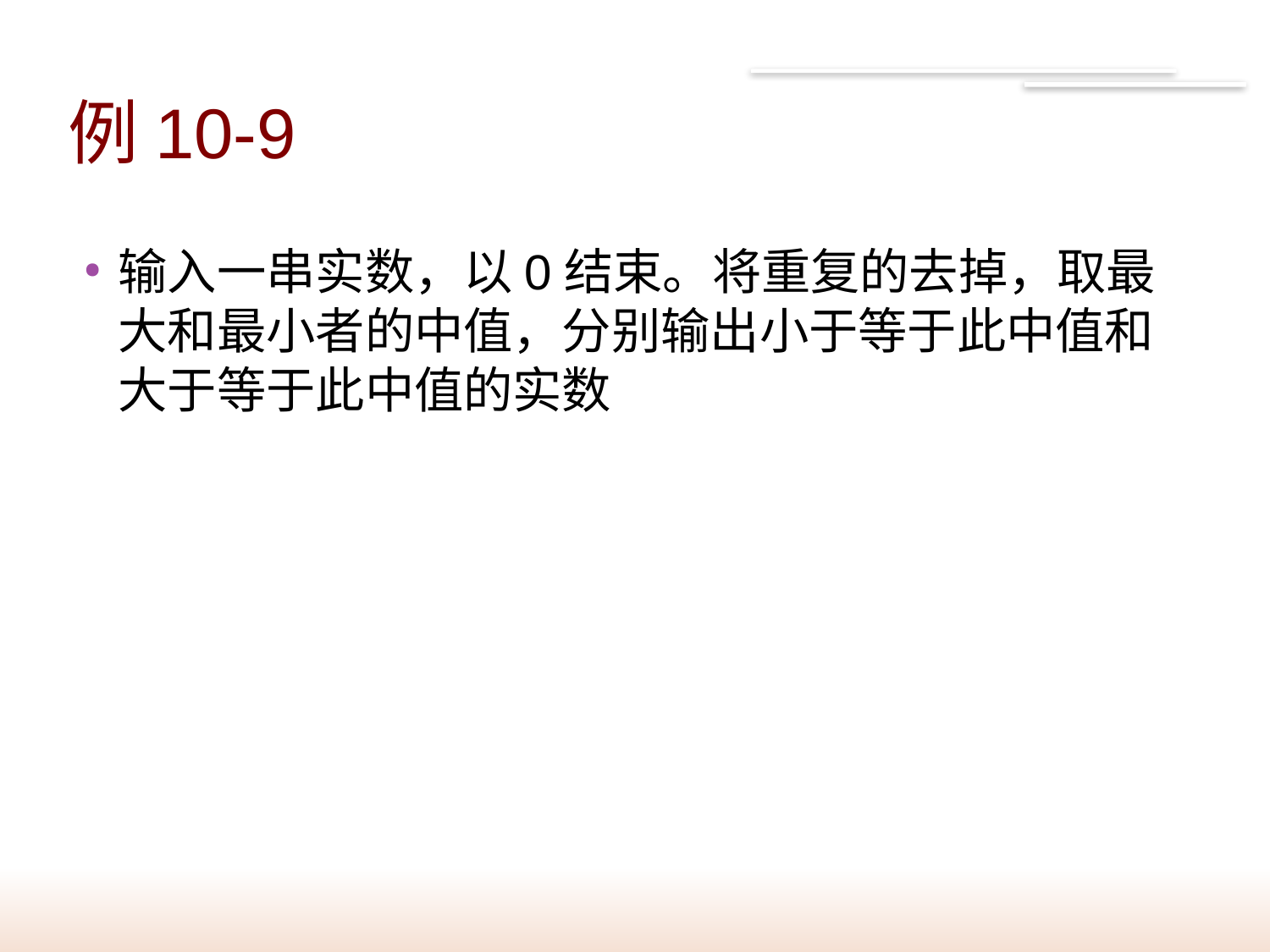

80
# 例10-9
输入一串实数，以0结束。将重复的去掉，取最大和最小者的中值，分别输出小于等于此中值和大于等于此中值的实数